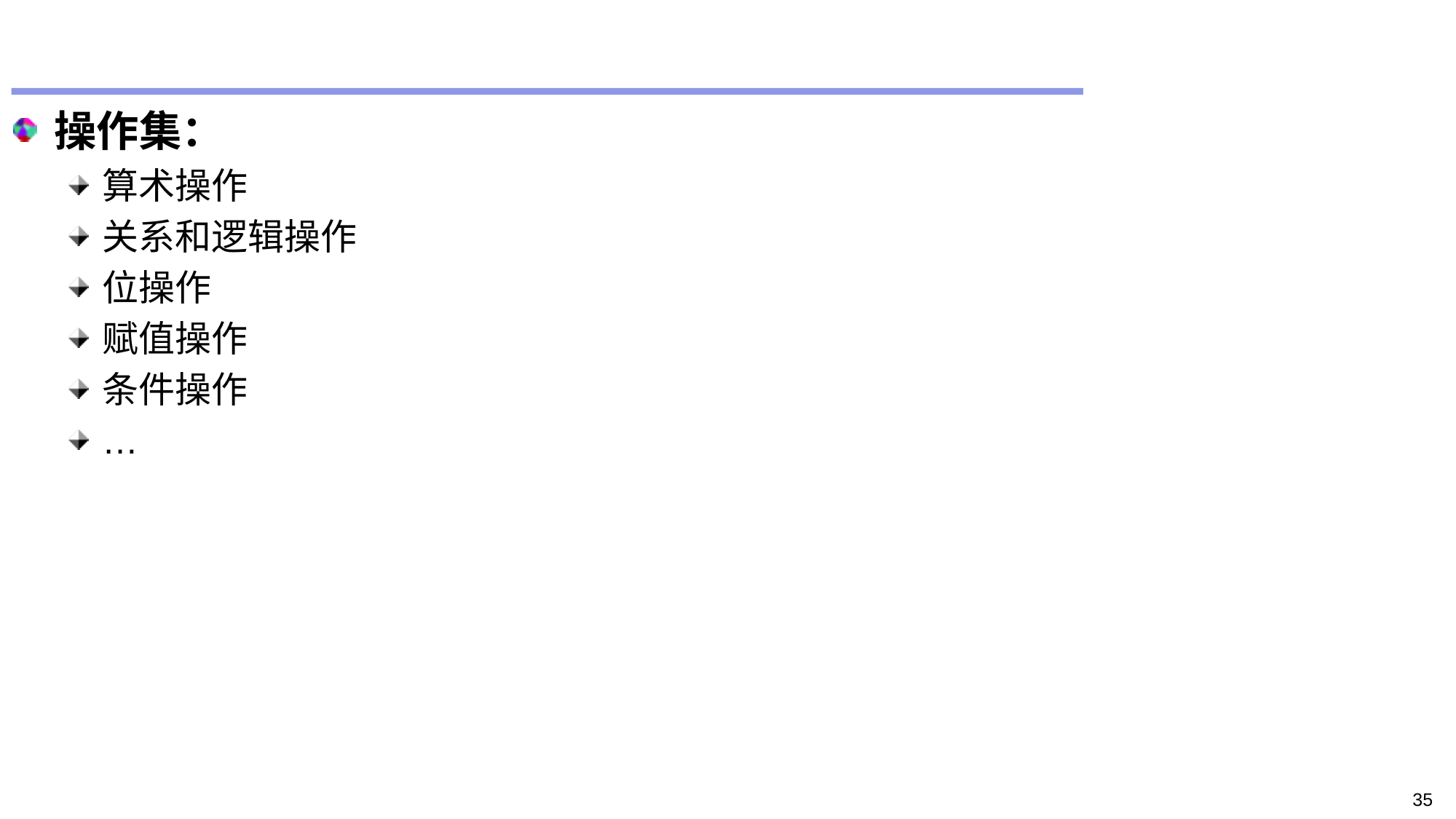

#
操作集：
算术操作
关系和逻辑操作
位操作
赋值操作
条件操作
…

35